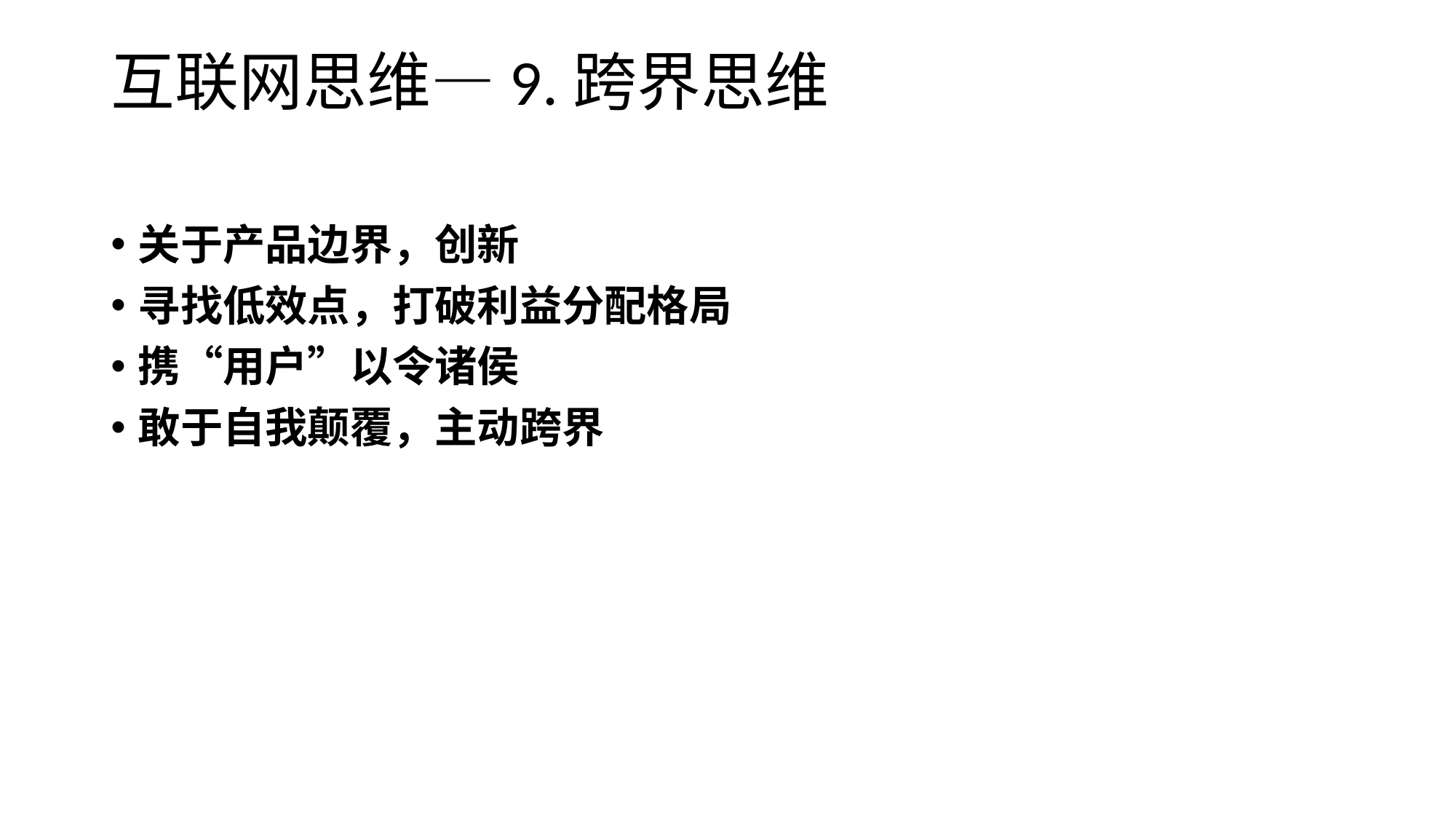

# 互联网思维—9.跨界思维
关于产品边界，创新
寻找低效点，打破利益分配格局
携“用户”以令诸侯
敢于自我颠覆，主动跨界